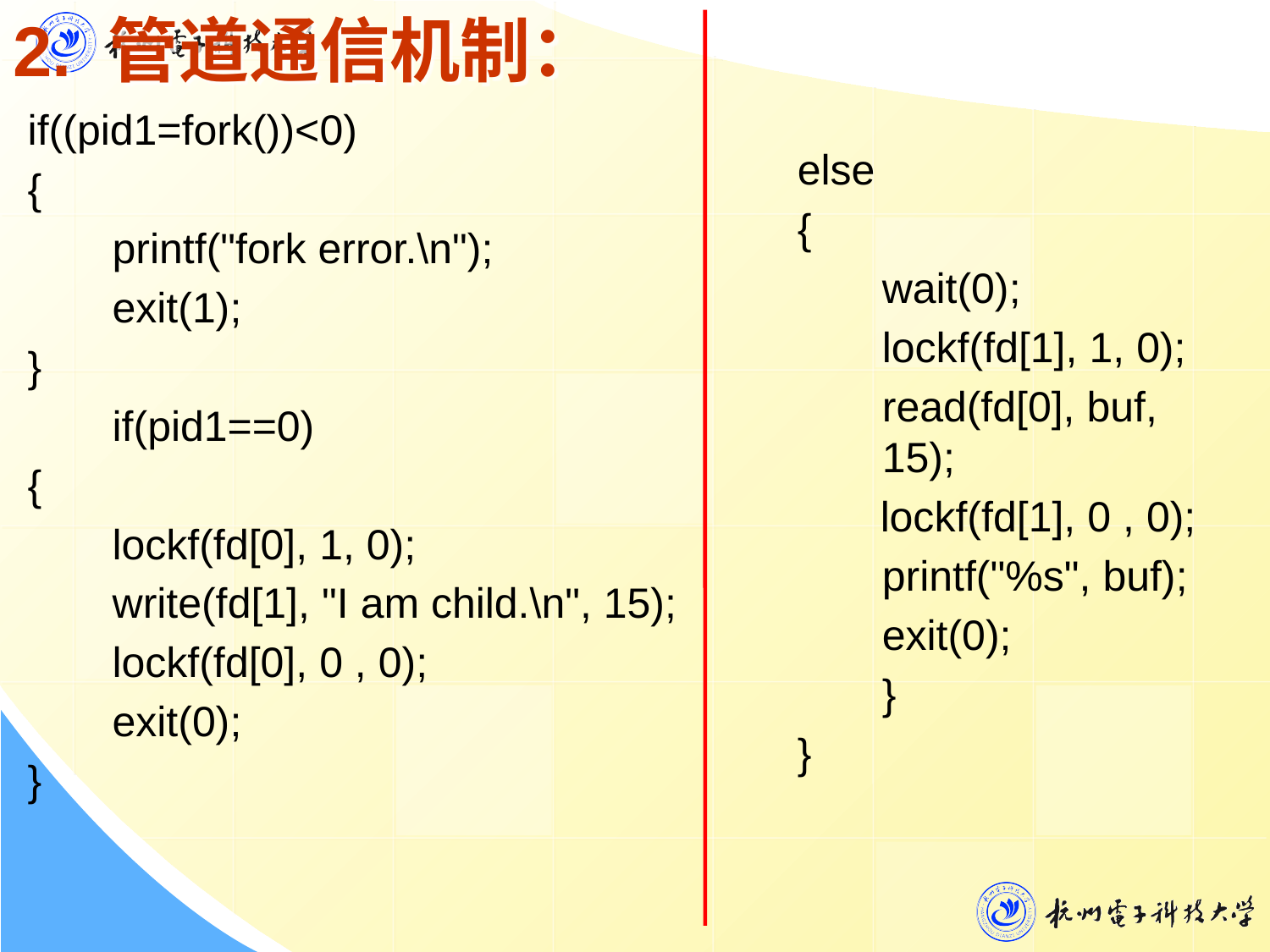

# 2. 管道通信机制：

if((pid1=fork())<0)
{
	printf("fork error.\n");
	exit(1);
}
	if(pid1==0)
{
	lockf(fd[0], 1, 0);
	write(fd[1], "I am child.\n", 15);
	lockf(fd[0], 0 , 0);
	exit(0);
}

else
{
	wait(0);
	lockf(fd[1], 1, 0);
	read(fd[0], buf, 15);
       lockf(fd[1], 0 , 0);
	printf("%s", buf);
	exit(0);
	}
}